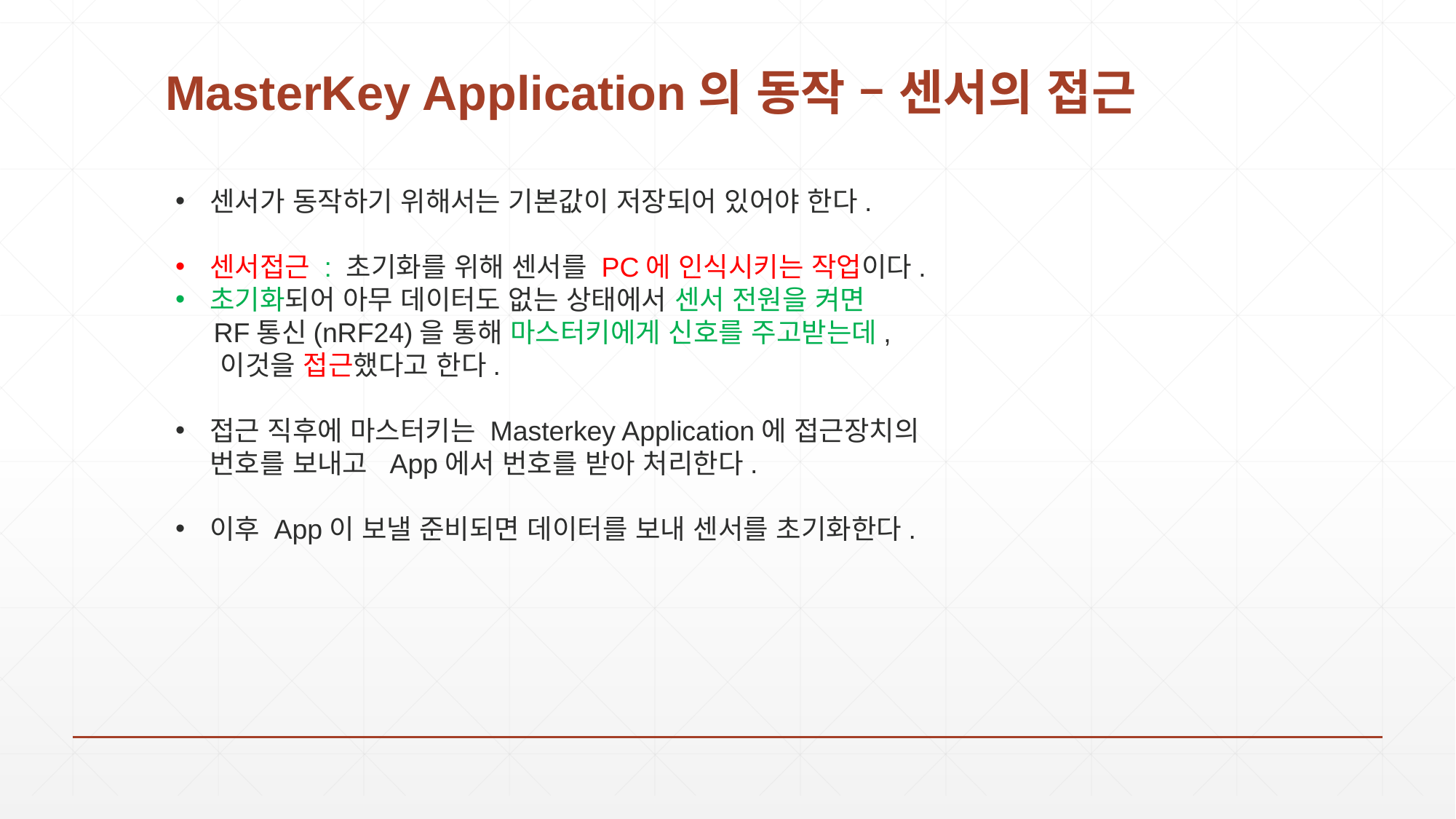

# MasterKey Application의 동작 – 센서의 접근
센서가 동작하기 위해서는 기본값이 저장되어 있어야 한다.

센서접근 : 초기화를 위해 센서를 PC에 인식시키는 작업이다.
초기화되어 아무 데이터도 없는 상태에서 센서 전원을 켜면
     RF통신(nRF24)을 통해 마스터키에게 신호를 주고받는데,
     이것을 접근했다고 한다.

접근 직후에 마스터키는 Masterkey Application에 접근장치의 번호를 보내고  App에서 번호를 받아 처리한다.

이후 App이 보낼 준비되면 데이터를 보내 센서를 초기화한다.